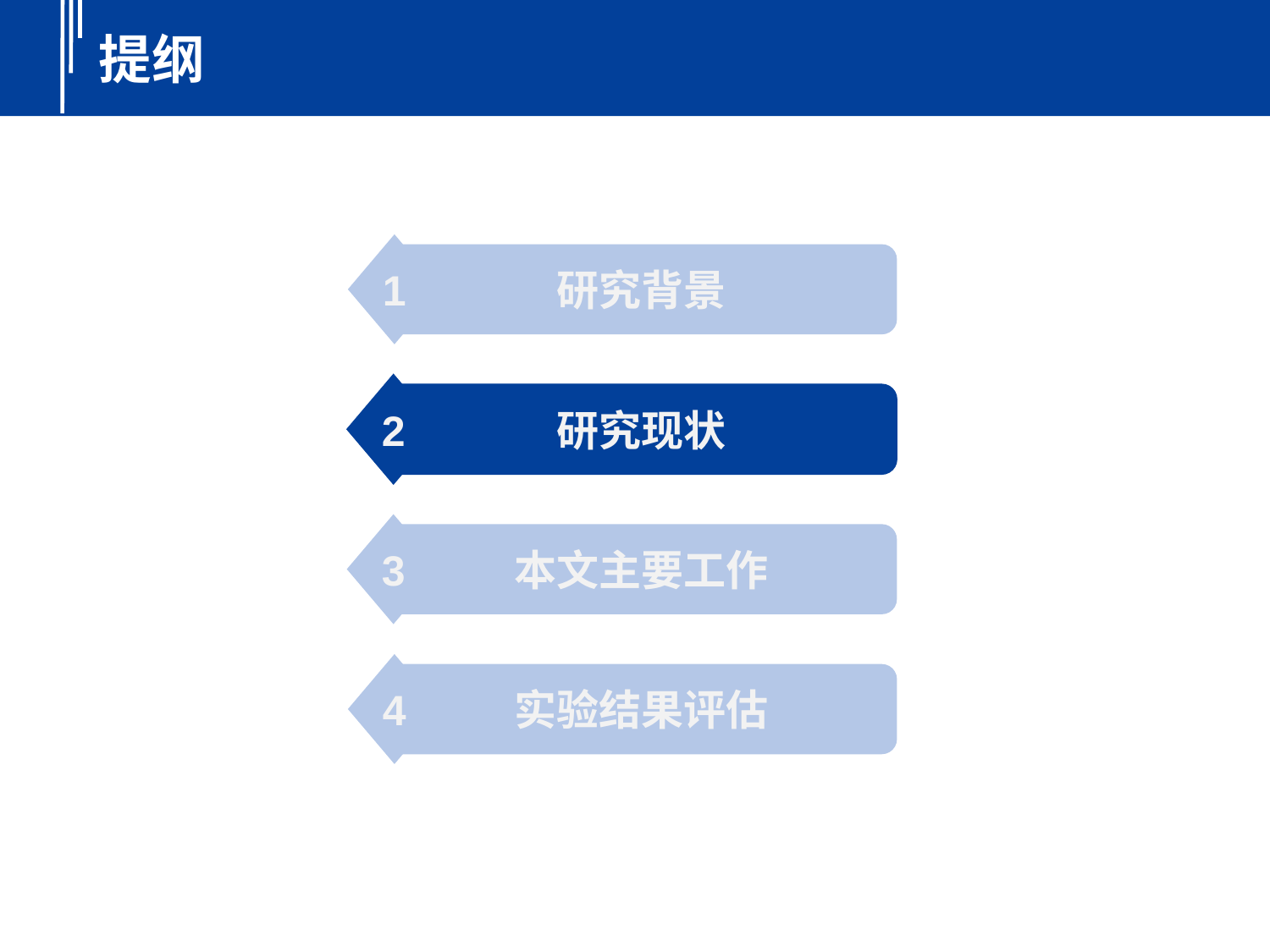

提纲
1
研究背景
2
研究现状
3
本文主要工作
4
实验结果评估
6